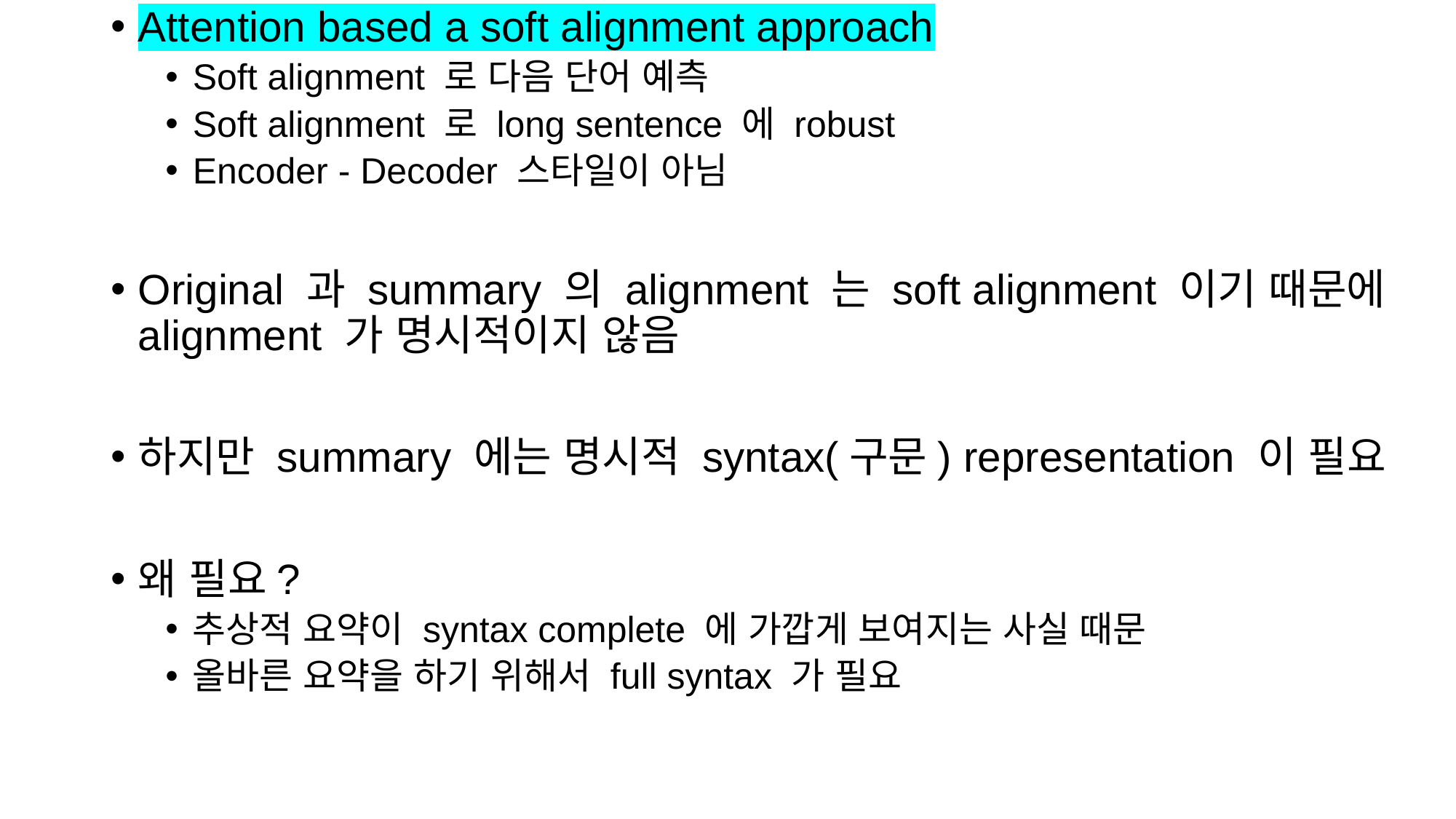

Attention based a soft alignment approach
Soft alignment 로 다음 단어 예측
Soft alignment 로 long sentence 에 robust
Encoder - Decoder 스타일이 아님

Original 과 summary 의 alignment 는 soft alignment 이기 때문에 alignment 가 명시적이지 않음

하지만 summary 에는 명시적 syntax(구문) representation 이 필요

왜 필요?
추상적 요약이 syntax complete 에 가깝게 보여지는 사실 때문
올바른 요약을 하기 위해서 full syntax 가 필요